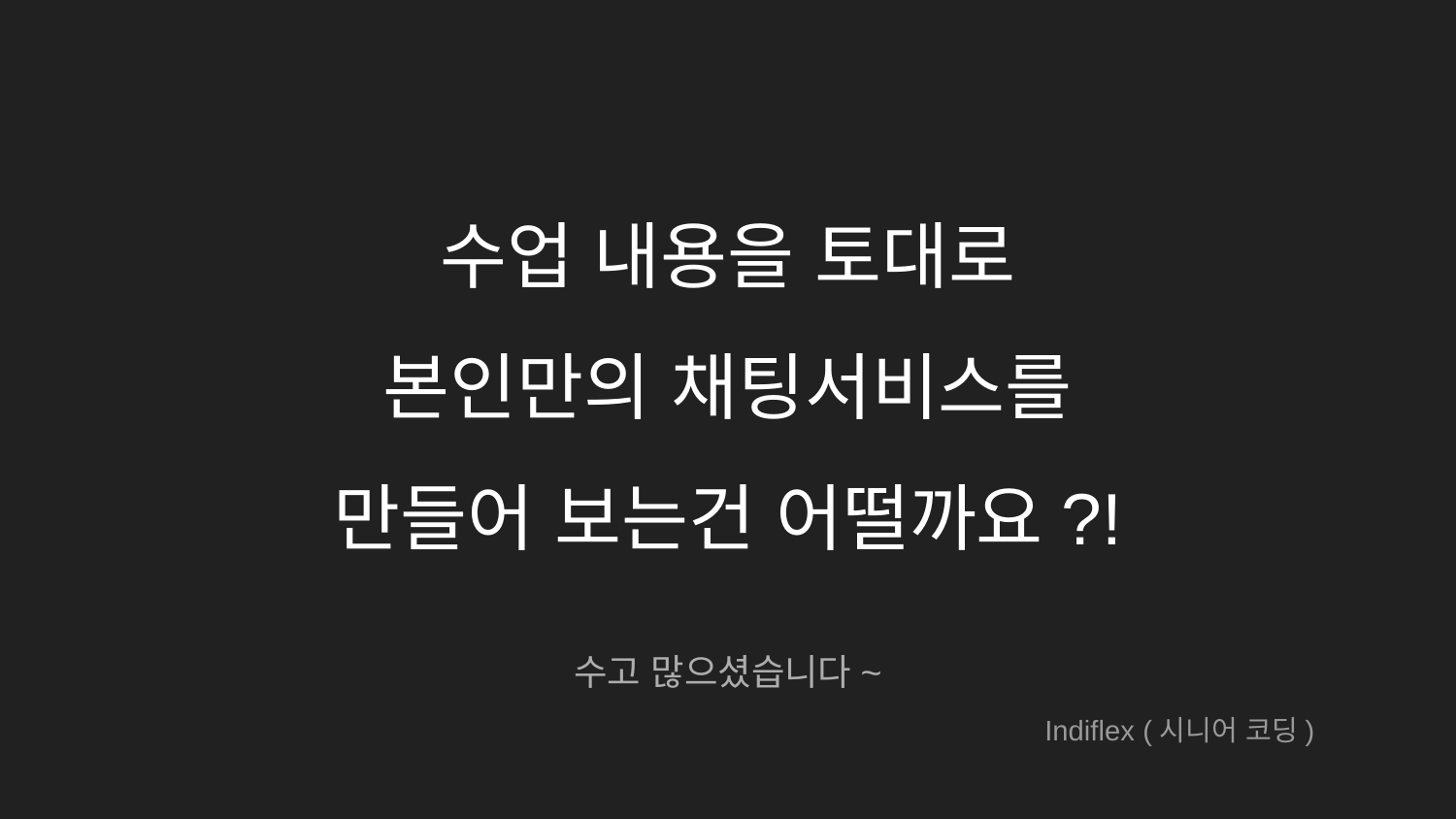

# 수업 내용을 토대로
본인만의 채팅서비스를
만들어 보는건 어떨까요?!
수고 많으셨습니다~
Indiflex (시니어 코딩)